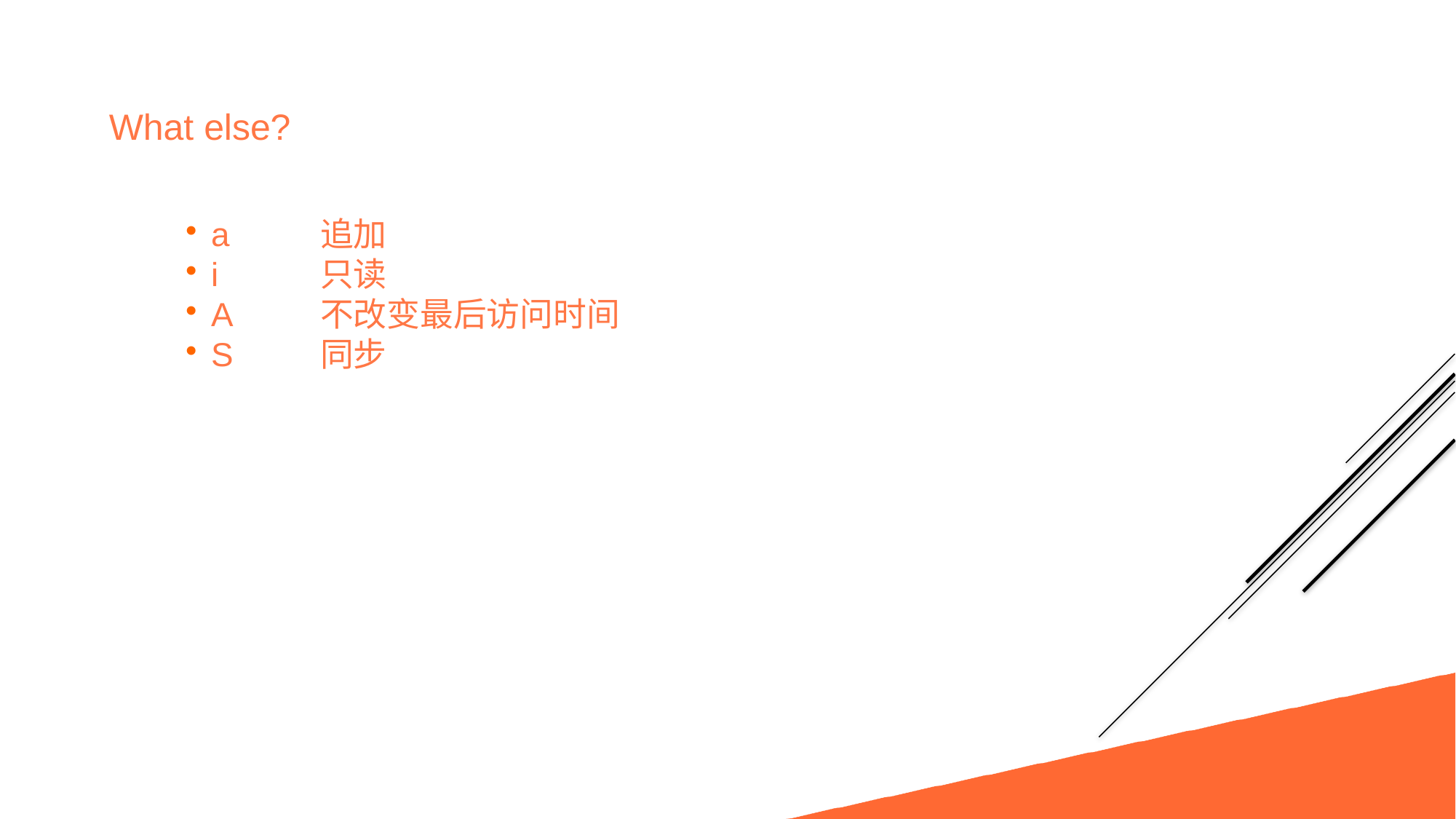

What else?
a	追加
i	只读
A	不改变最后访问时间
S	同步